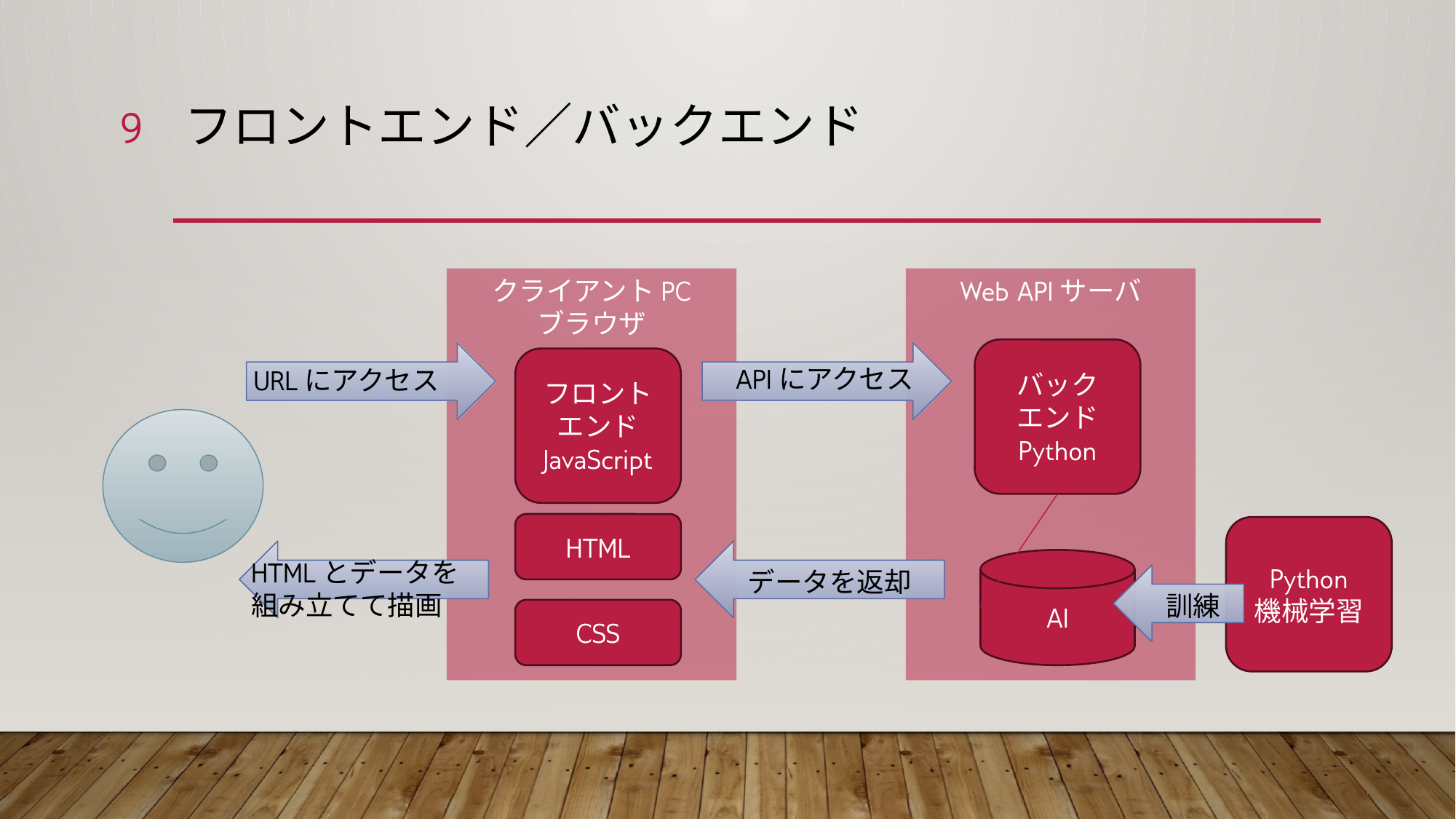

9
# フロントエンド／バックエンド
クライアントPC
ブラウザ
Web APIサーバ
バック
エンド
Python

フロント
エンド
JavaScript
APIにアクセス
URLにアクセス

HTML
Python
機械学習

HTMLとデータを
組み立てて描画
AI
データを返却

訓練
CSS